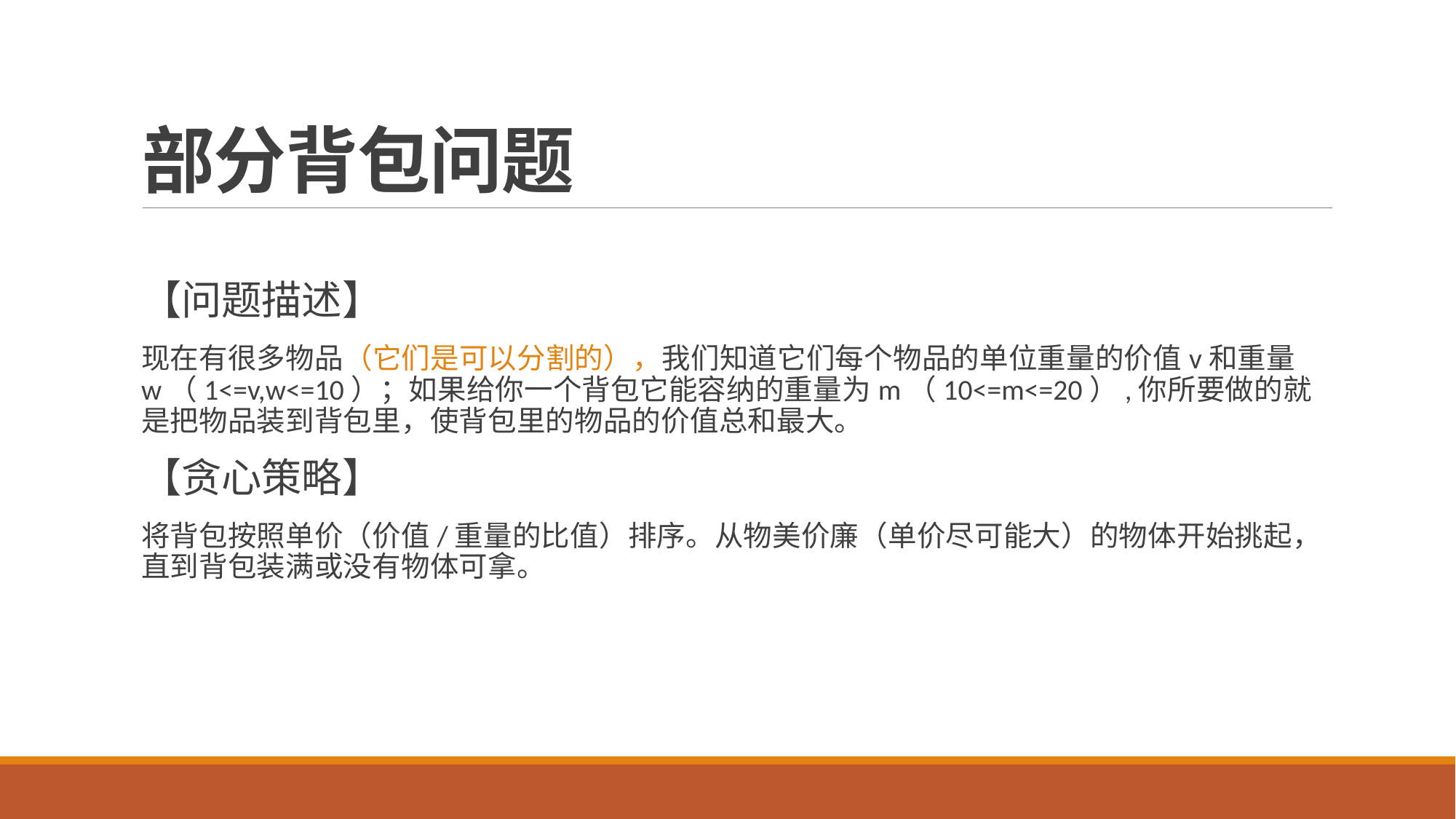

# 部分背包问题
【问题描述】
现在有很多物品（它们是可以分割的），我们知道它们每个物品的单位重量的价值v和重量w（1<=v,w<=10）；如果给你一个背包它能容纳的重量为m（10<=m<=20）,你所要做的就是把物品装到背包里，使背包里的物品的价值总和最大。
【贪心策略】
将背包按照单价（价值/重量的比值）排序。从物美价廉（单价尽可能大）的物体开始挑起，直到背包装满或没有物体可拿。